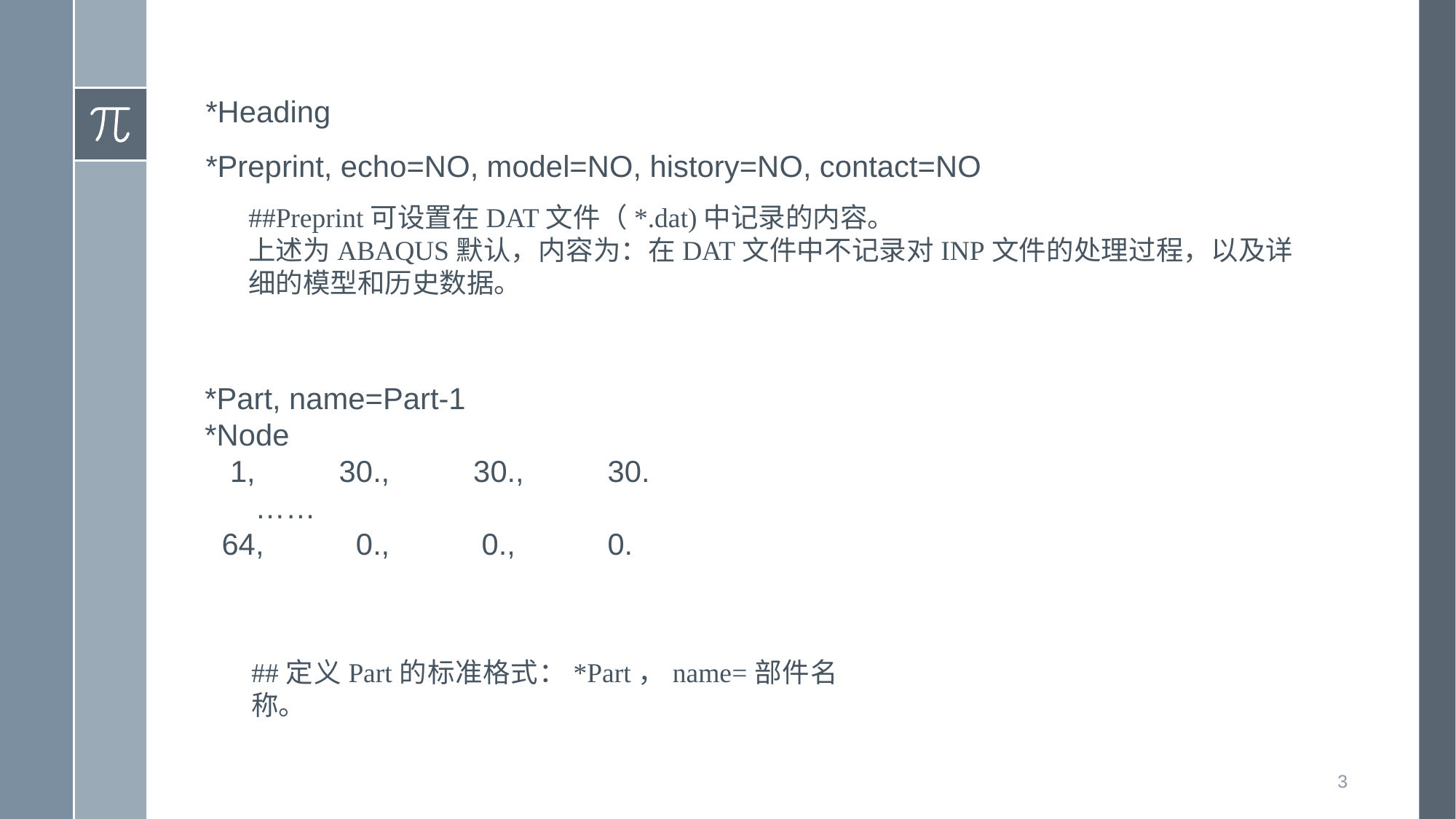

*Heading
*Preprint, echo=NO, model=NO, history=NO, contact=NO

##Preprint可设置在DAT文件（*.dat)中记录的内容。
上述为ABAQUS默认，内容为：在DAT文件中不记录对INP文件的处理过程，以及详细的模型和历史数据。
*Part, name=Part-1
*Node
   1,          30.,          30.,          30.
      ……
  64,           0.,           0.,           0.
##定义Part的标准格式：*Part，name=部件名称。
3